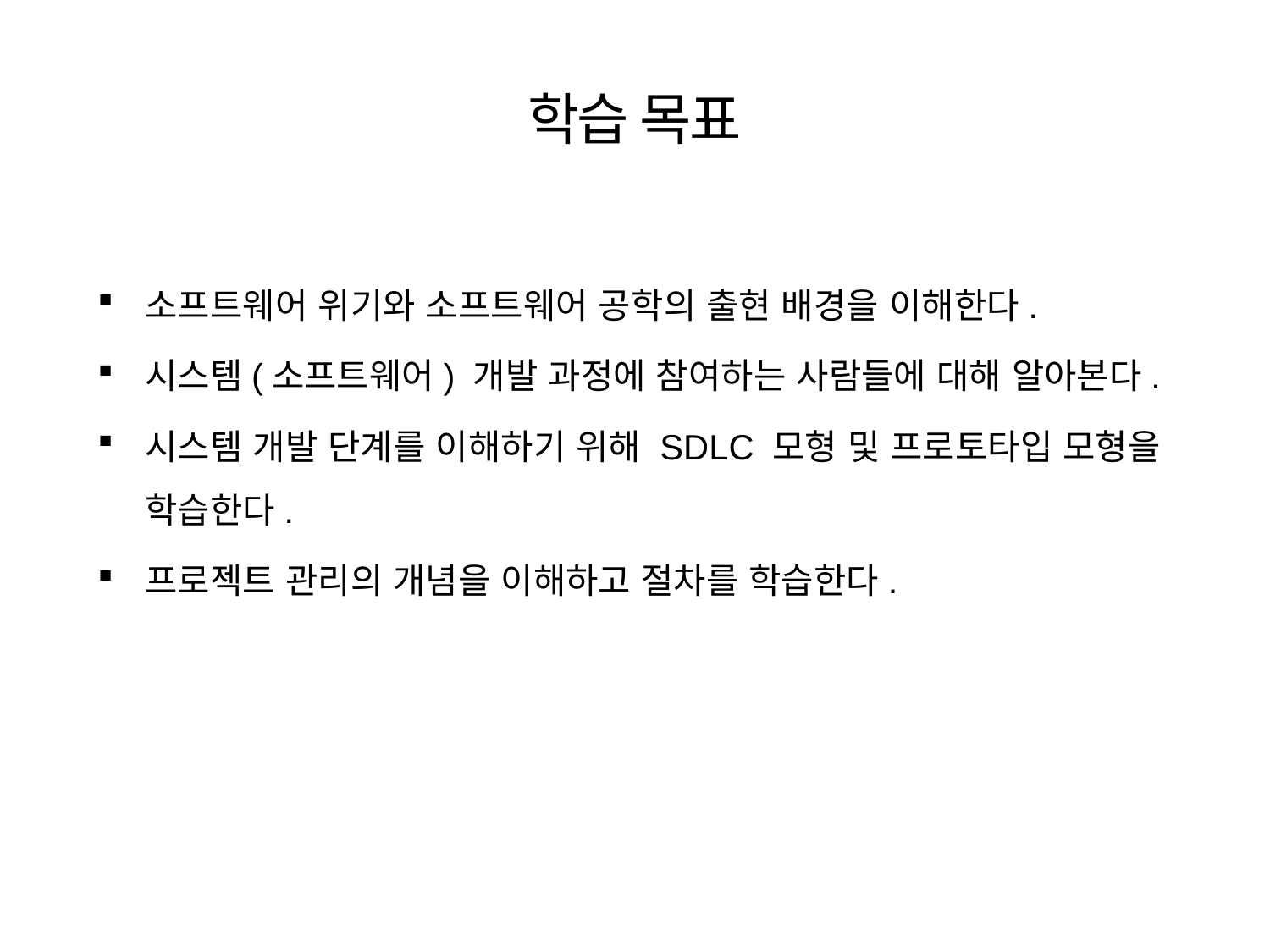

소프트웨어 위기와 소프트웨어 공학의 출현 배경을 이해한다.
시스템(소프트웨어) 개발 과정에 참여하는 사람들에 대해 알아본다.
시스템 개발 단계를 이해하기 위해 SDLC 모형 및 프로토타입 모형을 학습한다.
프로젝트 관리의 개념을 이해하고 절차를 학습한다.